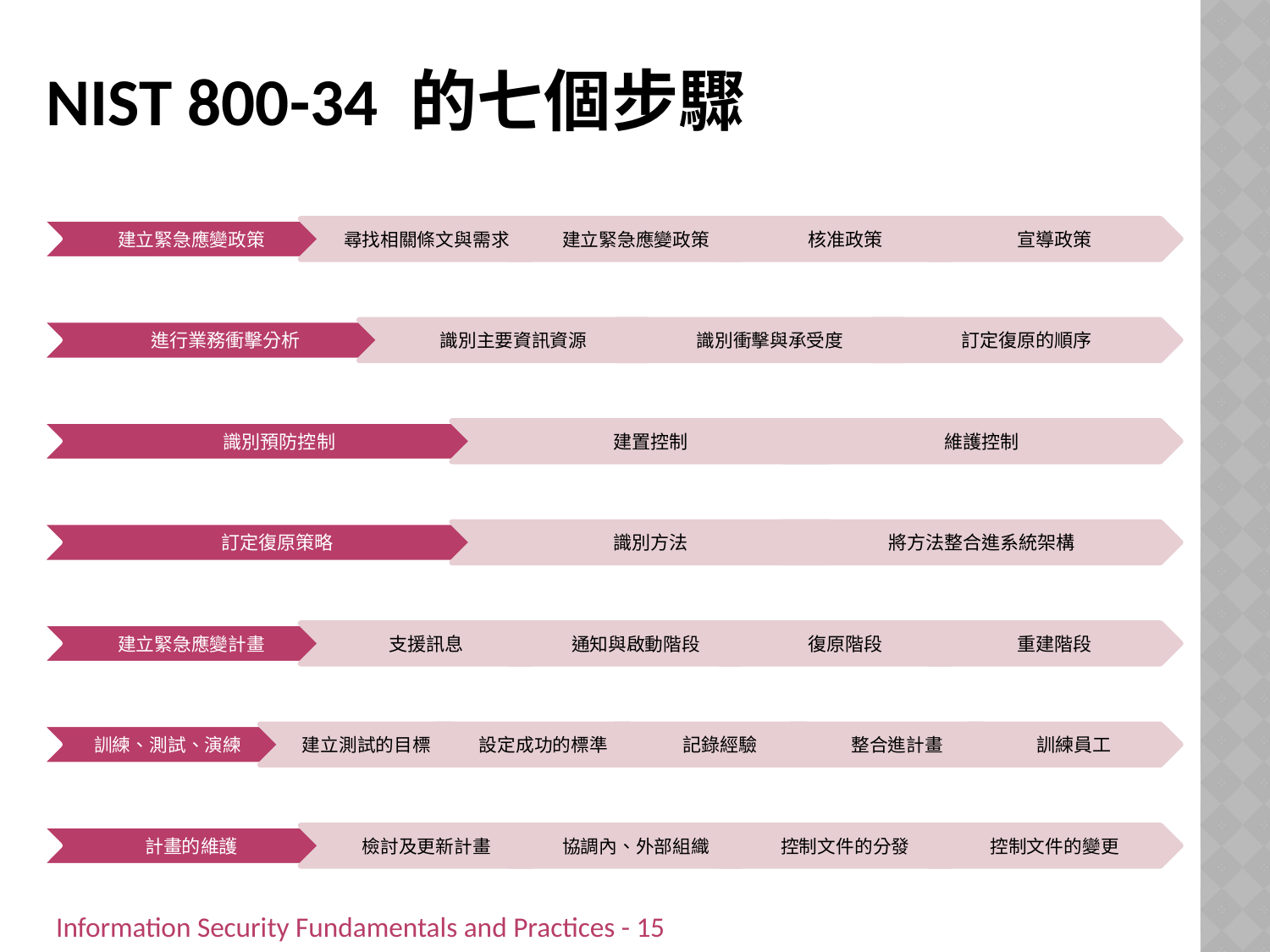

# NIST 800-34 的七個步驟
建立緊急應變政策
進行業務衝擊分析
識別預防控制
訓練、測試、演練
訂定復原策略
計畫的維護
尋找相關條文與需求
建立緊急應變政策
核准政策
宣導政策
識別主要資訊資源
訂定復原的順序
識別衝擊與承受度
建置控制
維護控制
支援訊息
建立緊急應變計畫
識別方法
將方法整合進系統架構
建立測試的目標
設定成功的標準
記錄經驗
整合進計畫
訓練員工
檢討及更新計畫
協調內、外部組織
控制文件的分發
控制文件的變更
復原階段
重建階段
通知與啟動階段